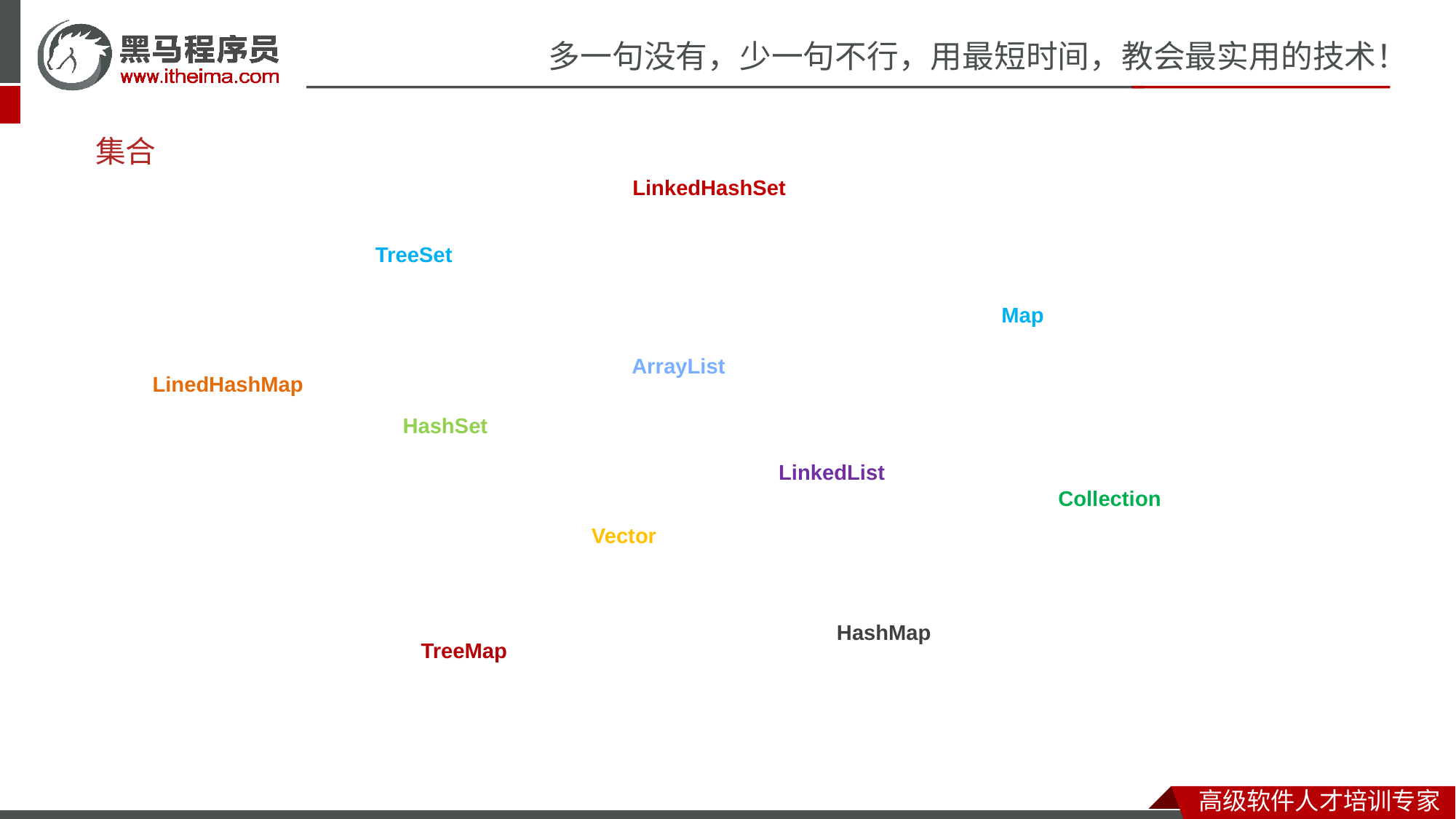

集合
LinkedHashSet
TreeSet
Map
ArrayList
LinedHashMap
HashSet
LinkedList
Collection
Vector
HashMap
TreeMap